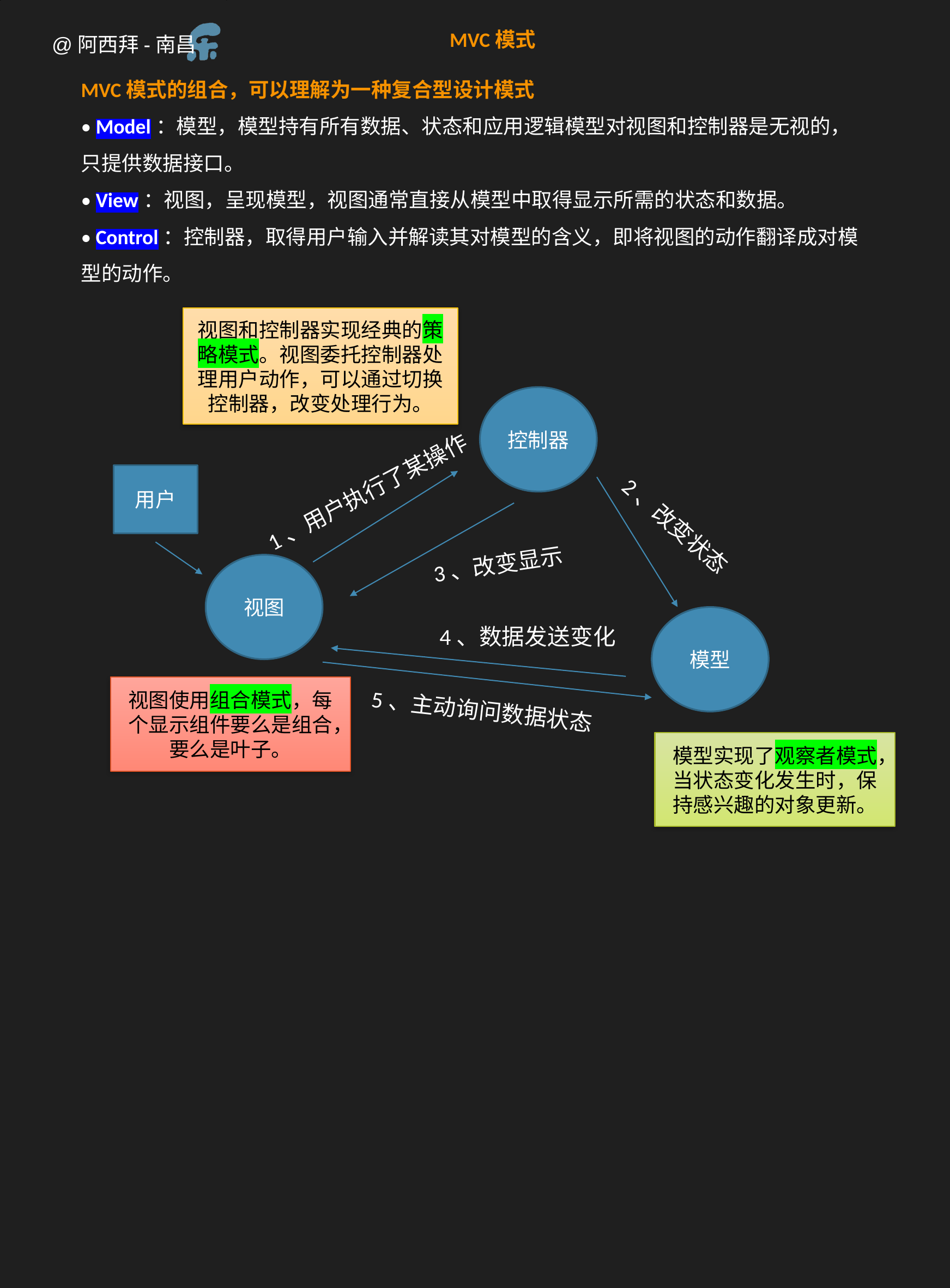

MVC模式
MVC模式的组合，可以理解为一种复合型设计模式
• Model：模型，模型持有所有数据、状态和应用逻辑模型对视图和控制器是无视的，只提供数据接口。
• View：视图，呈现模型，视图通常直接从模型中取得显示所需的状态和数据。
• Control：控制器，取得用户输入并解读其对模型的含义，即将视图的动作翻译成对模型的动作。
视图和控制器实现经典的策略模式。视图委托控制器处理用户动作，可以通过切换控制器，改变处理行为。
控制器
用户
1、用户执行了某操作
2、改变状态
3、改变显示
视图
模型
4、数据发送变化
视图使用组合模式，每个显示组件要么是组合，要么是叶子。
5、主动询问数据状态
模型实现了观察者模式，当状态变化发生时，保持感兴趣的对象更新。